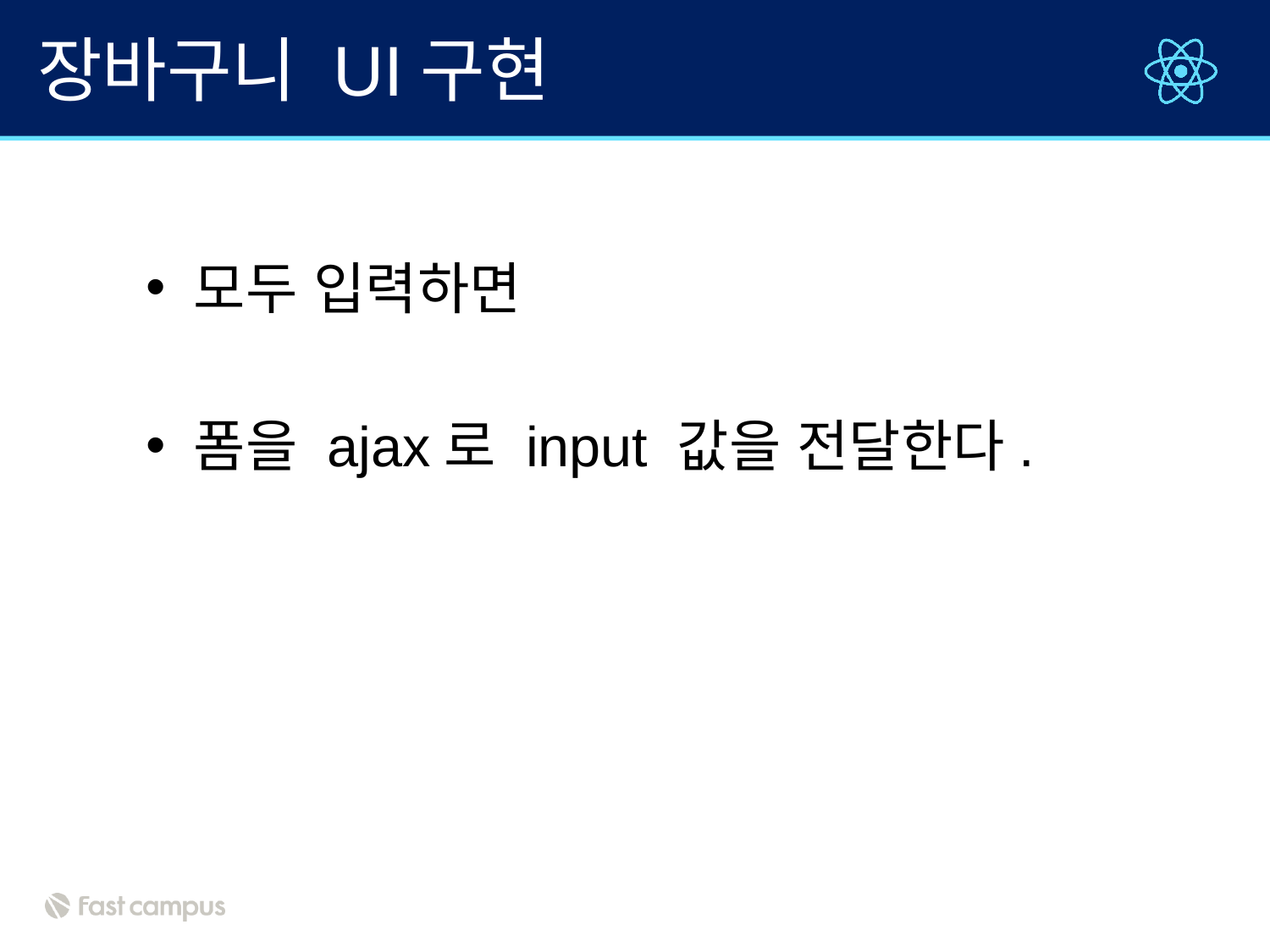

# 장바구니 UI구현
모두 입력하면

폼을 ajax로 input 값을 전달한다.